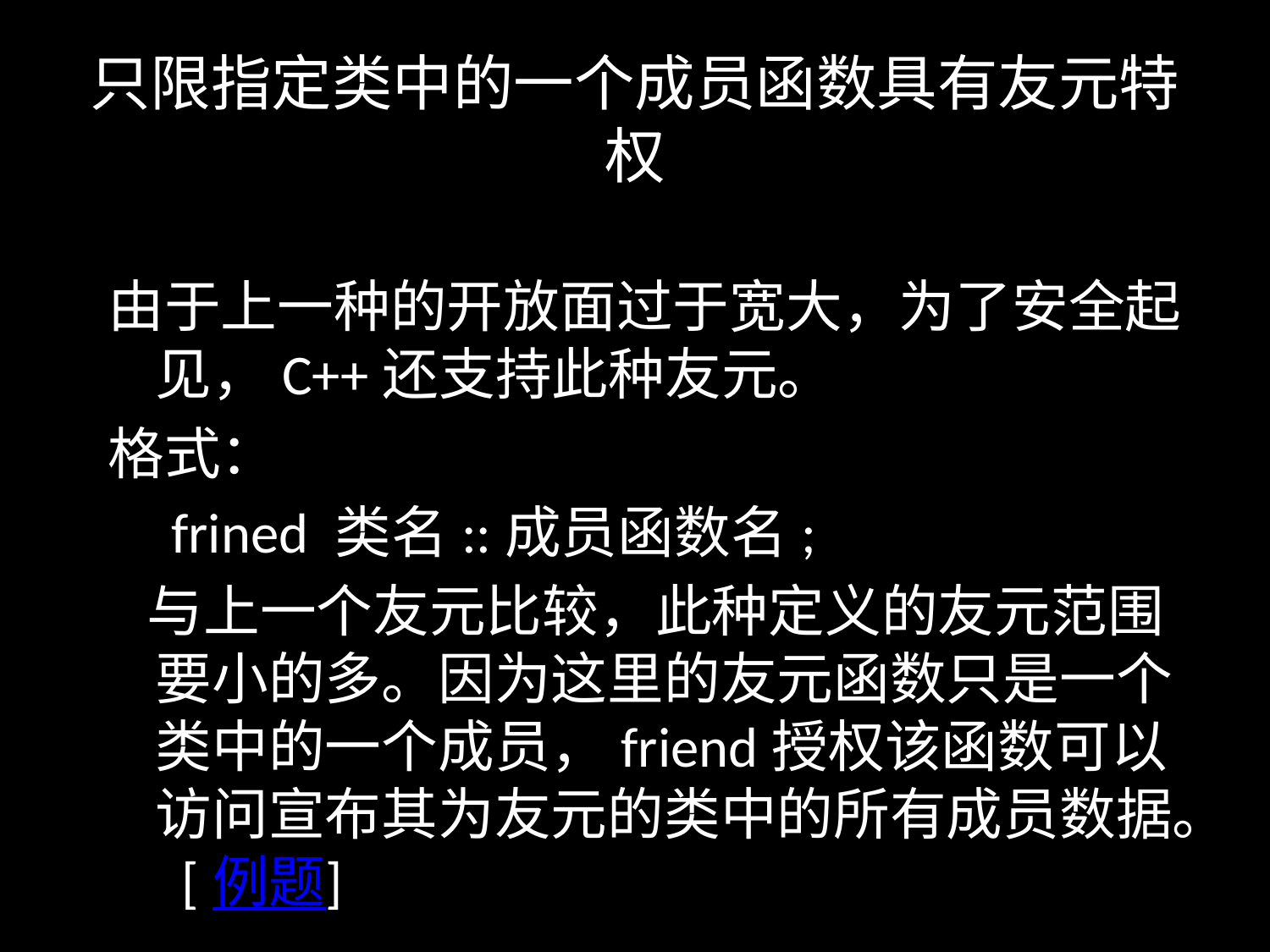

# 只限指定类中的一个成员函数具有友元特权
由于上一种的开放面过于宽大，为了安全起见，C++还支持此种友元。
格式：
     frined 类名::成员函数名;
  与上一个友元比较，此种定义的友元范围要小的多。因为这里的友元函数只是一个类中的一个成员，friend授权该函数可以访问宣布其为友元的类中的所有成员数据。 [例题]